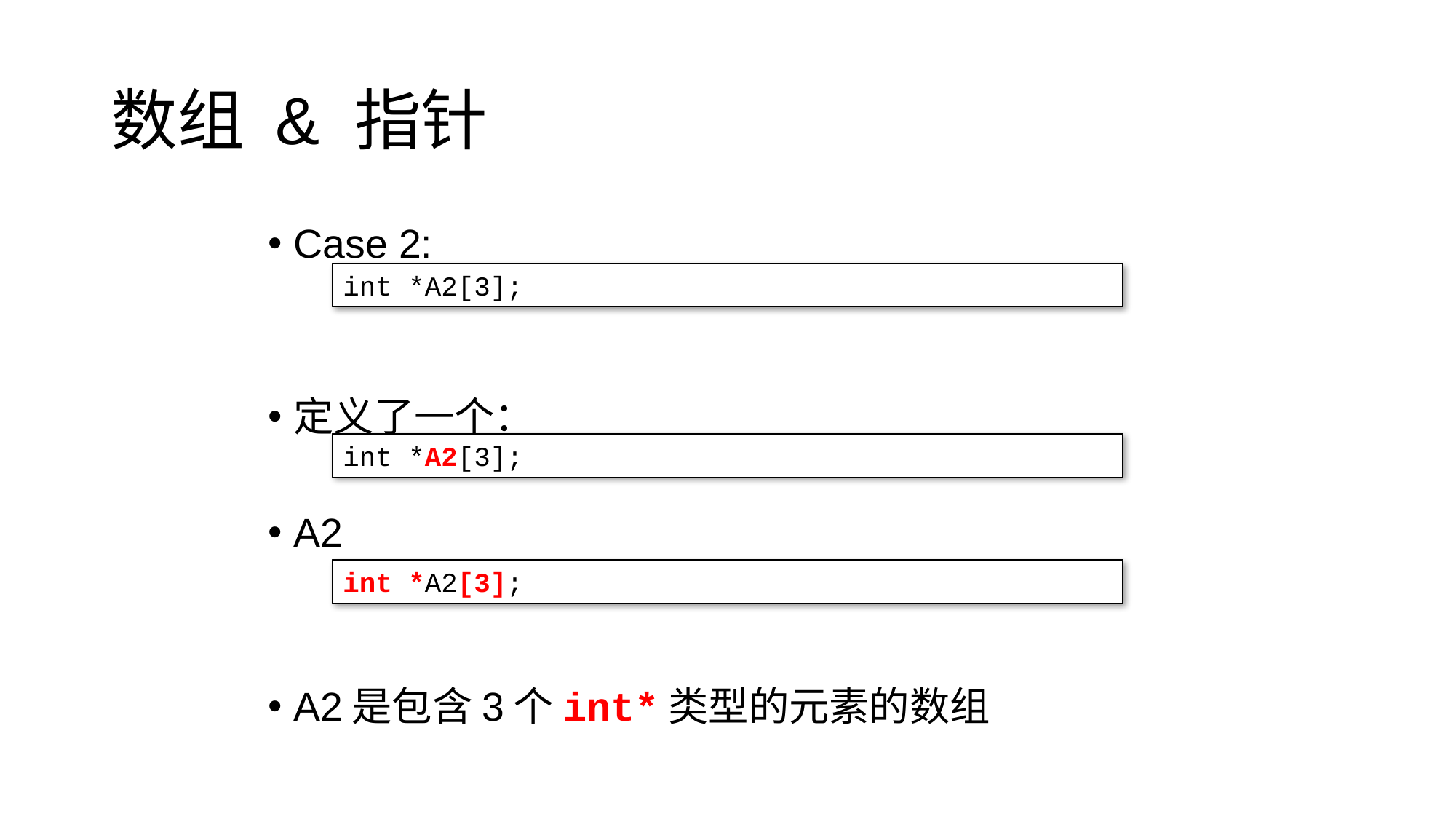

# 数组 & 指针
Case 2:

定义了一个：

A2

A2是包含3个int*类型的元素的数组

int *A2[3];
int *A2[3];
int *A2[3];
9